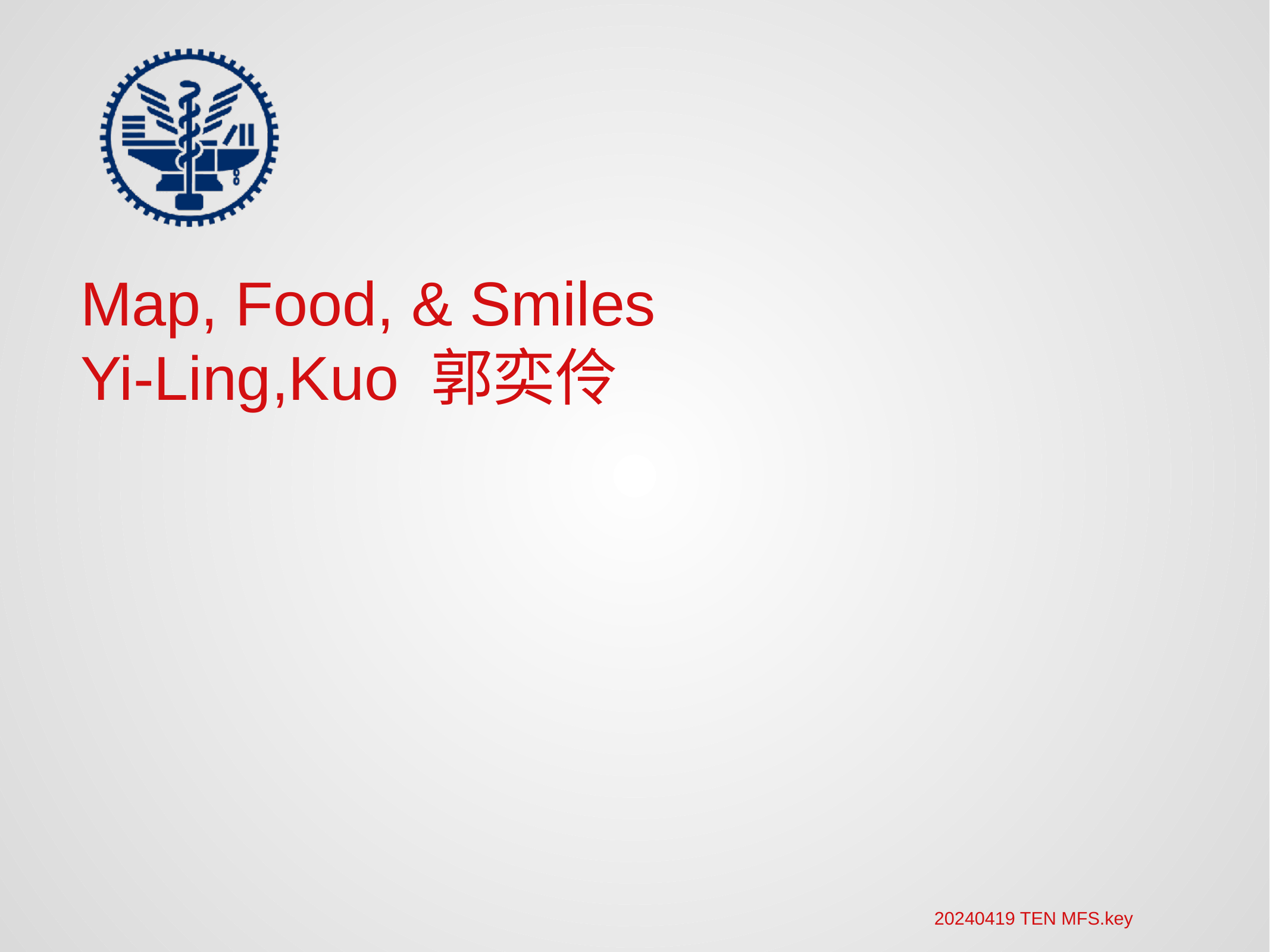

Map, Food, & Smiles
Yi-Ling,Kuo 郭奕伶

20240419 TEN MFS.key